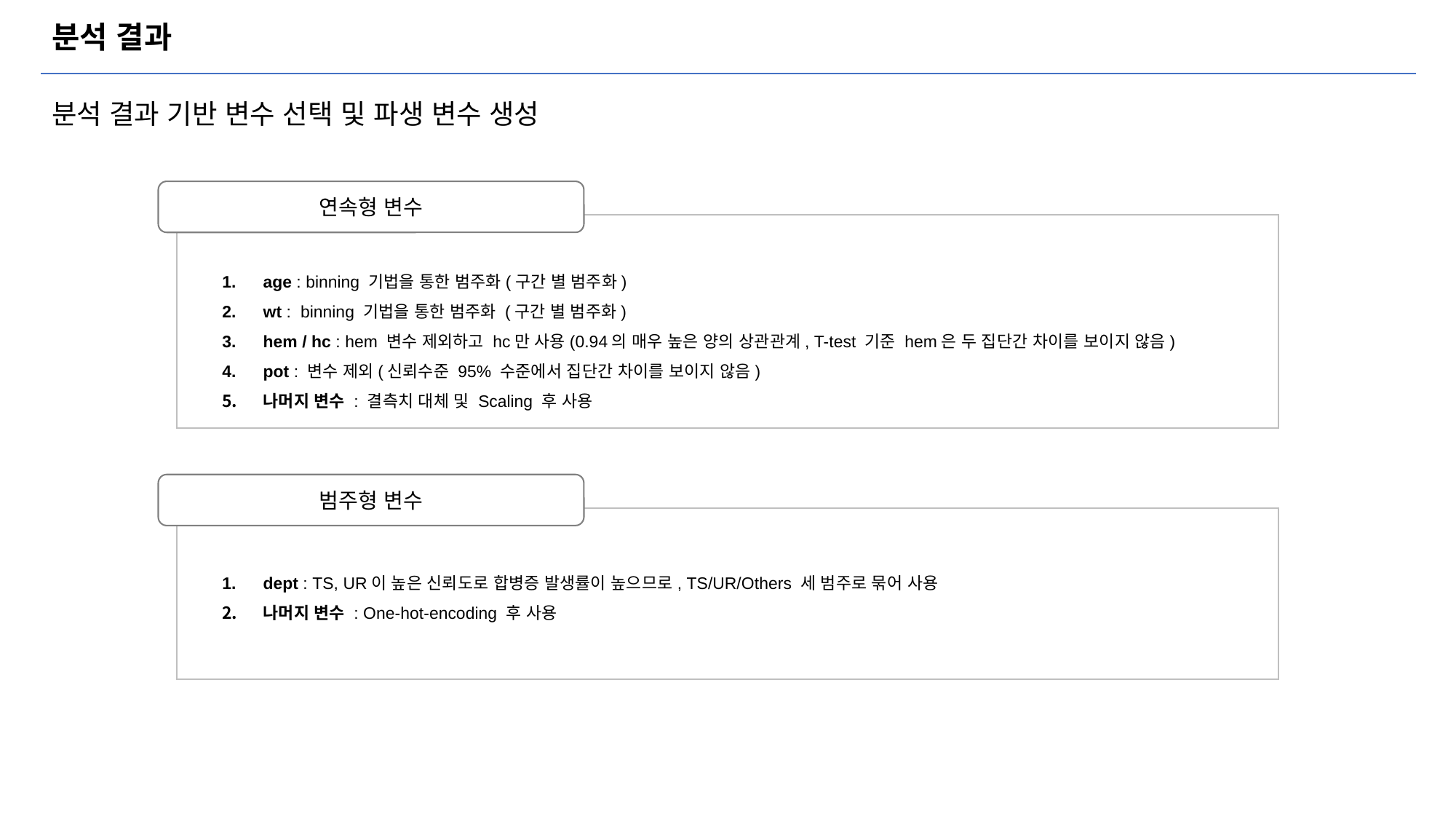

# 분석 결과
분석 결과 기반 변수 선택 및 파생 변수 생성
연속형 변수

age : binning 기법을 통한 범주화(구간 별 범주화)
wt :  binning 기법을 통한 범주화 (구간 별 범주화)
hem / hc : hem 변수 제외하고 hc만 사용(0.94의 매우 높은 양의 상관관계, T-test 기준 hem은 두 집단간 차이를 보이지 않음)
pot : 변수 제외(신뢰수준 95% 수준에서 집단간 차이를 보이지 않음)
나머지 변수 : 결측치 대체 및 Scaling 후 사용
범주형 변수

dept : TS, UR이 높은 신뢰도로 합병증 발생률이 높으므로, TS/UR/Others 세 범주로 묶어 사용
나머지 변수 : One-hot-encoding 후 사용